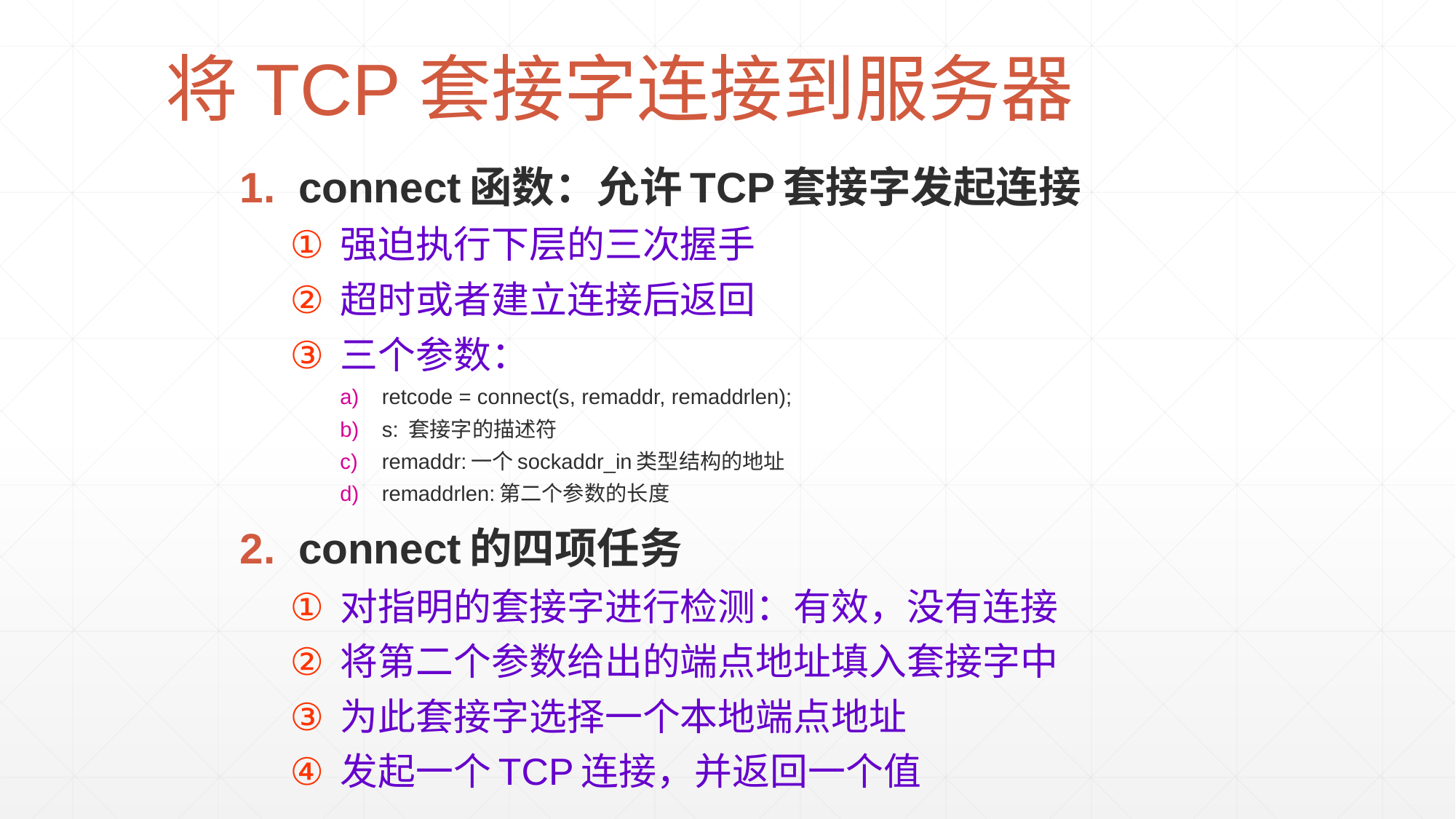

# 将TCP套接字连接到服务器
connect函数：允许TCP套接字发起连接
强迫执行下层的三次握手
超时或者建立连接后返回
三个参数：
retcode = connect(s, remaddr, remaddrlen);
s: 套接字的描述符
remaddr:一个sockaddr_in类型结构的地址
remaddrlen:第二个参数的长度
connect的四项任务
对指明的套接字进行检测：有效，没有连接
将第二个参数给出的端点地址填入套接字中
为此套接字选择一个本地端点地址
发起一个TCP连接，并返回一个值